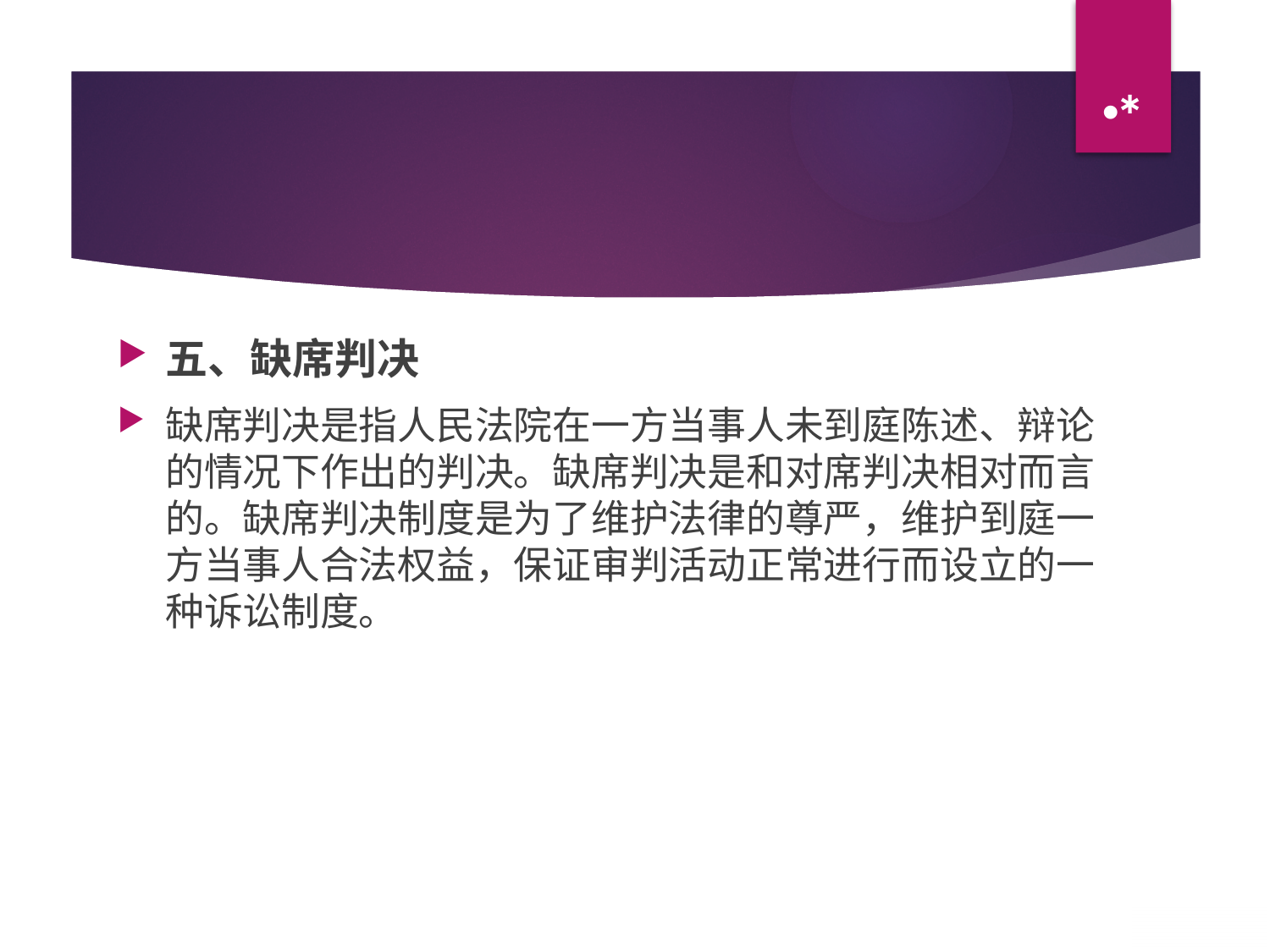

*
#
五、缺席判决
缺席判决是指人民法院在一方当事人未到庭陈述、辩论的情况下作出的判决。缺席判决是和对席判决相对而言的。缺席判决制度是为了维护法律的尊严，维护到庭一方当事人合法权益，保证审判活动正常进行而设立的一种诉讼制度。